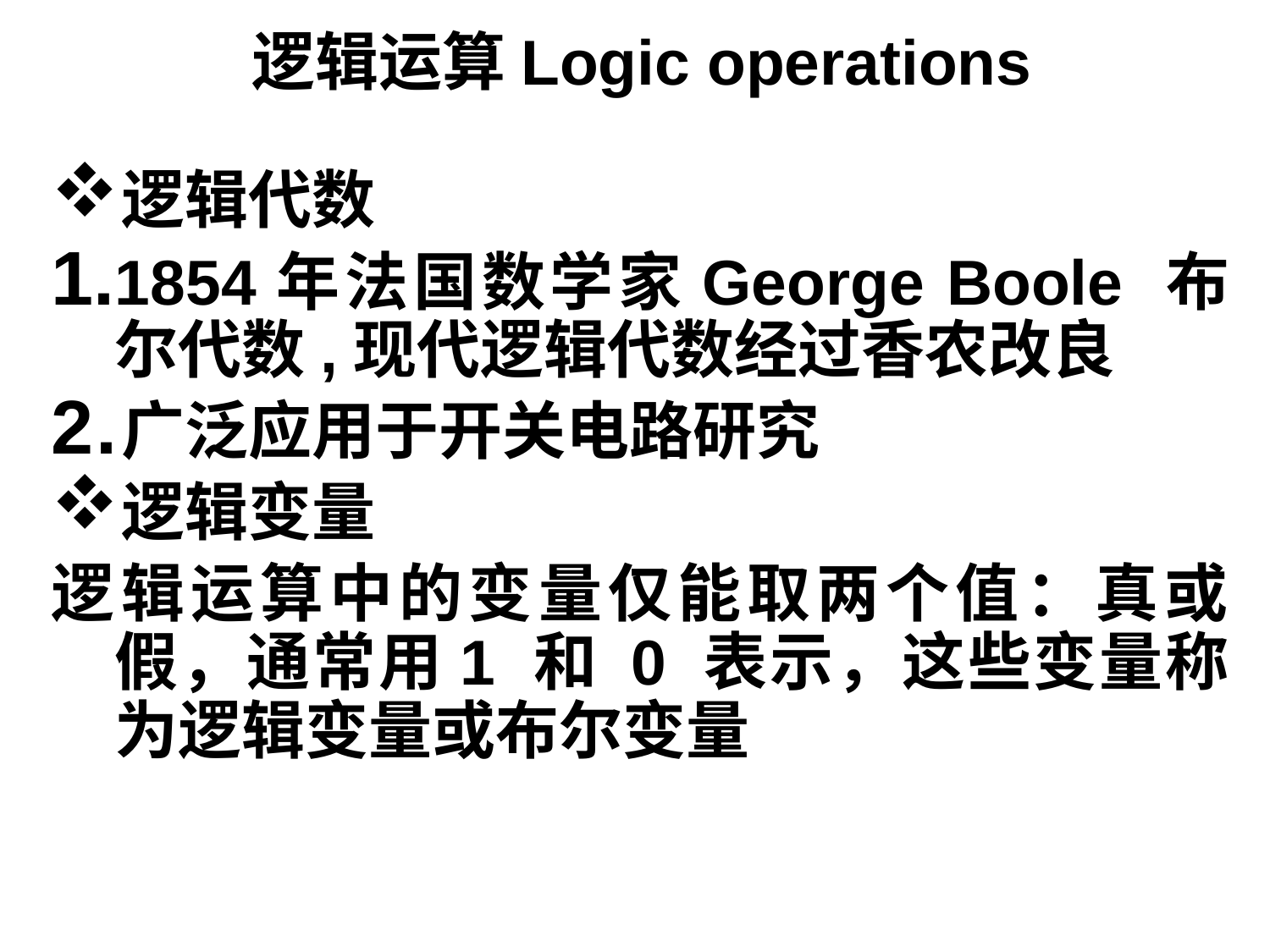

逻辑运算Logic operations

逻辑代数
1854年法国数学家George Boole 布尔代数,现代逻辑代数经过香农改良
广泛应用于开关电路研究
逻辑变量
逻辑运算中的变量仅能取两个值：真或假，通常用1 和 0 表示，这些变量称为逻辑变量或布尔变量